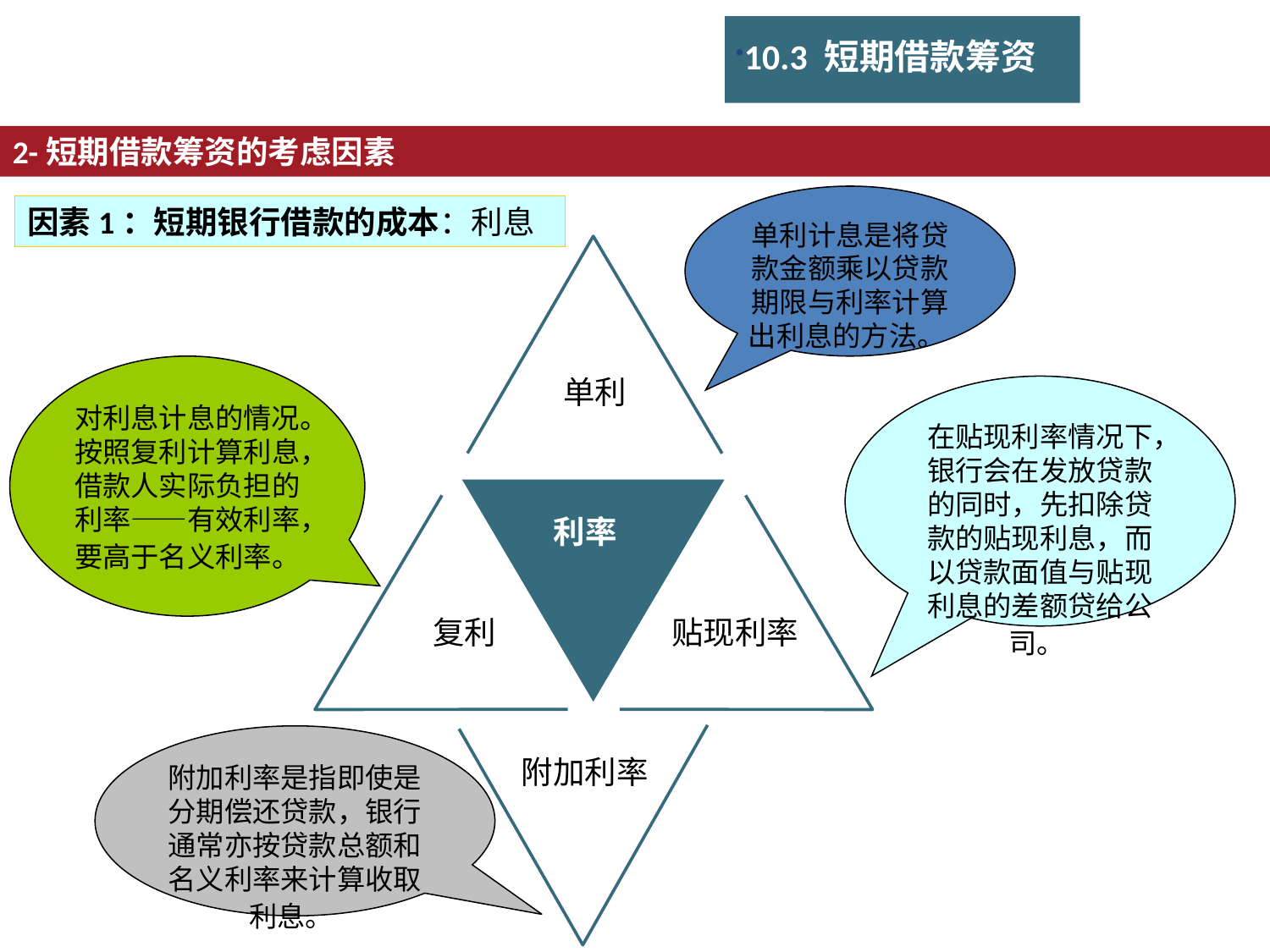

10.3 短期借款筹资
2-短期借款筹资的考虑因素
单利计息是将贷款金额乘以贷款期限与利率计算出利息的方法。
因素1：短期银行借款的成本：利息

对利息计息的情况。按照复利计算利息，借款人实际负担的利率——有效利率，要高于名义利率。
单利

在贴现利率情况下，银行会在发放贷款的同时，先扣除贷款的贴现利息，而以贷款面值与贴现利息的差额贷给公司。

利率
复利
贴现利率

附加利率是指即使是分期偿还贷款，银行通常亦按贷款总额和名义利率来计算收取利息。
附加利率